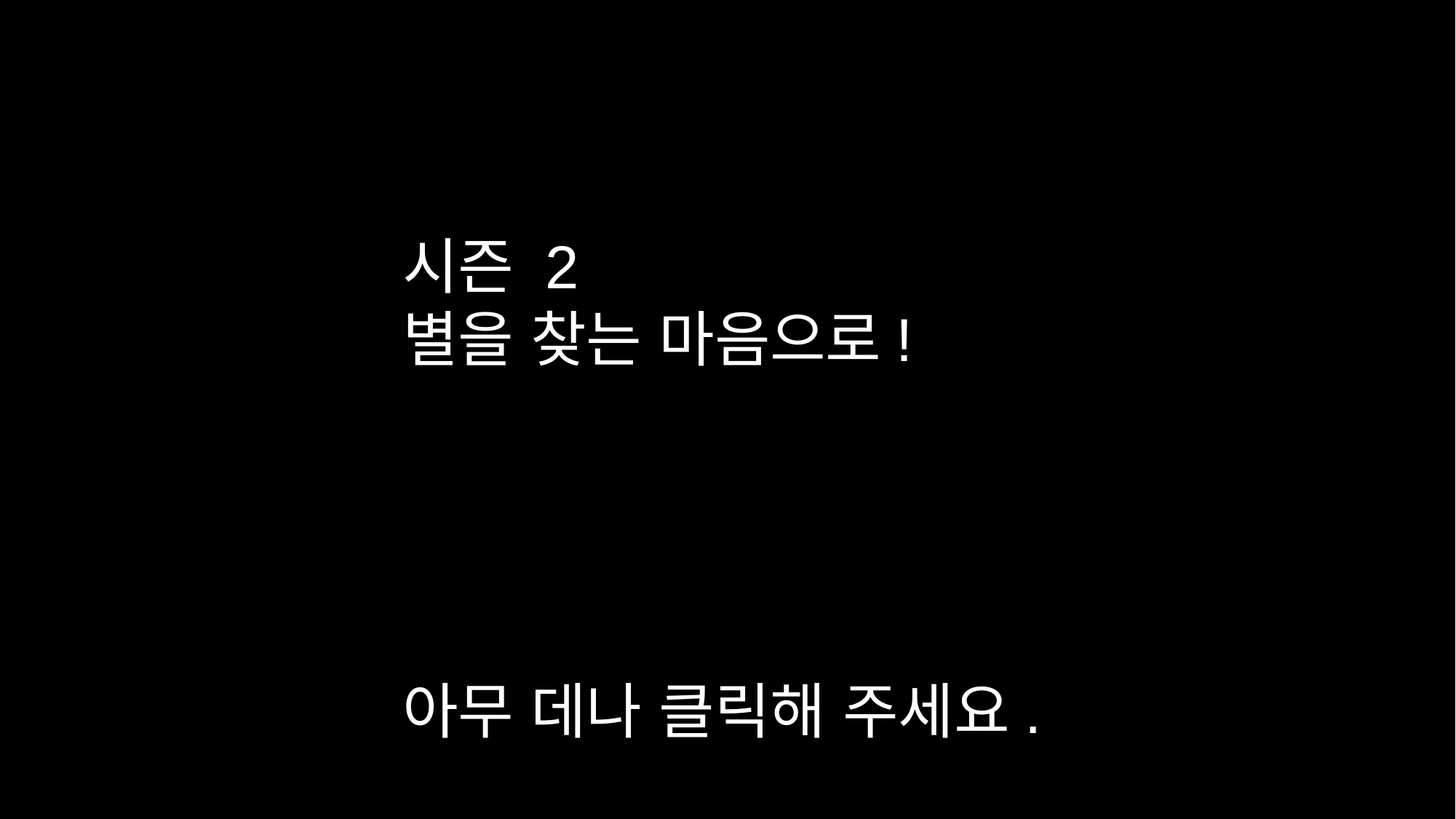

시즌 2
별을 찾는 마음으로!
아무 데나 클릭해 주세요.